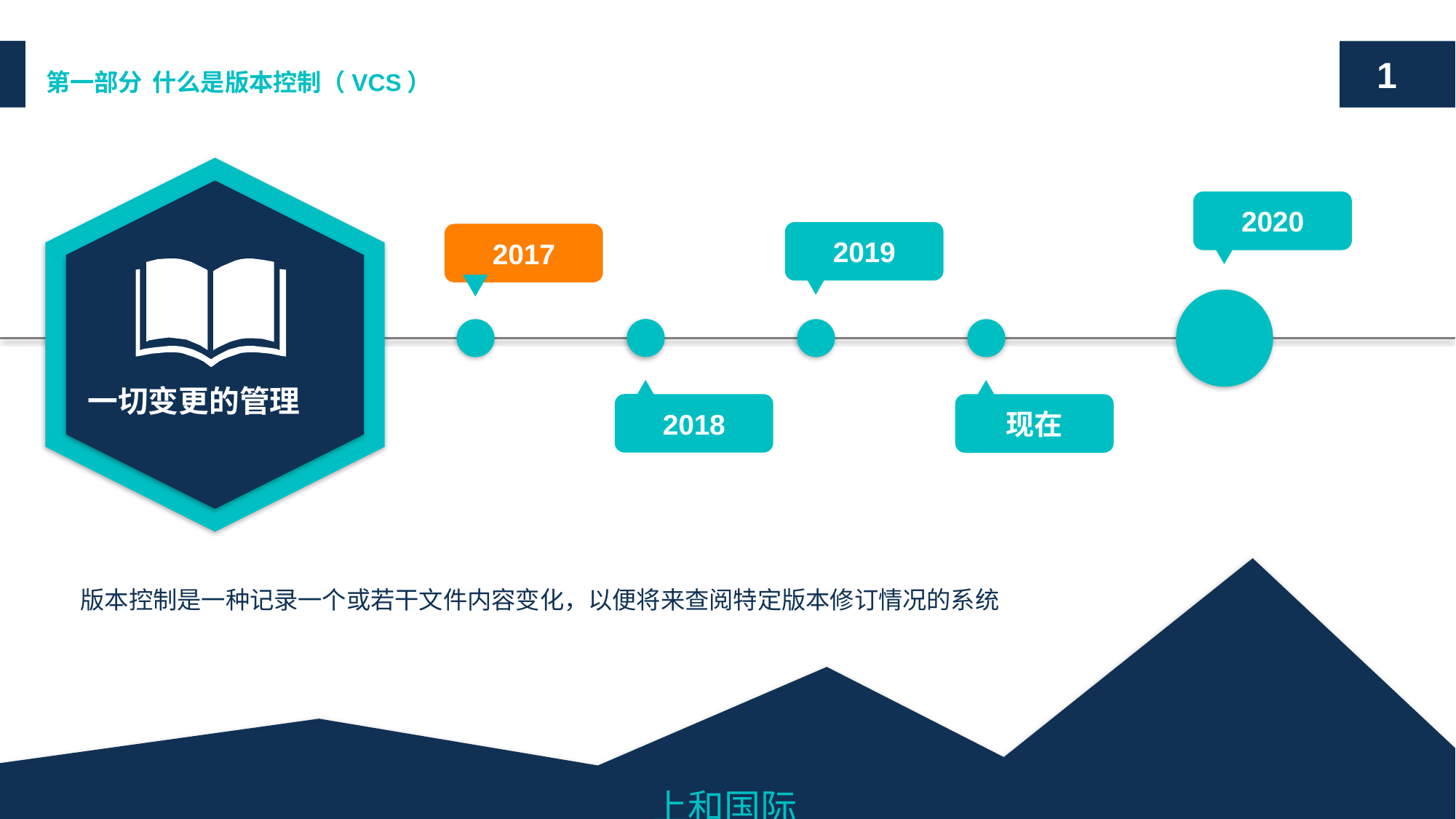

1
第一部分 什么是版本控制（VCS）

2020

2019

2017

一切变更的管理
2018

现在

版本控制是一种记录一个或若干文件内容变化，以便将来查阅特定版本修订情况的系统
上和国际